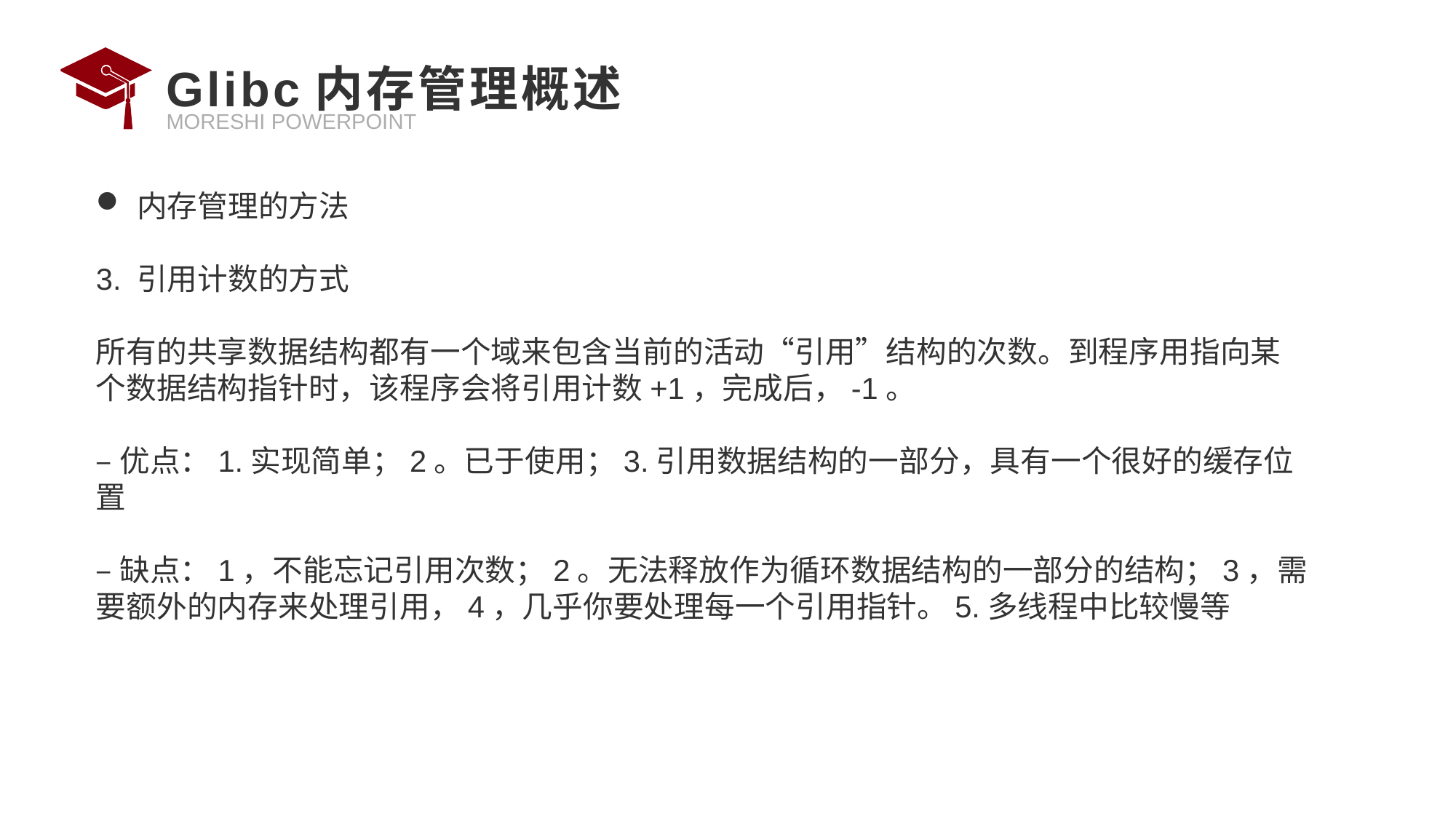

# Glibc内存管理概述
内存管理的方法

3. 引用计数的方式

所有的共享数据结构都有一个域来包含当前的活动“引用”结构的次数。到程序用指向某个数据结构指针时，该程序会将引用计数+1，完成后，-1。

–优点：1.实现简单；2。已于使用；3.引用数据结构的一部分，具有一个很好的缓存位置

–缺点：1，不能忘记引用次数；2。无法释放作为循环数据结构的一部分的结构；3，需要额外的内存来处理引用，4，几乎你要处理每一个引用指针。5.多线程中比较慢等